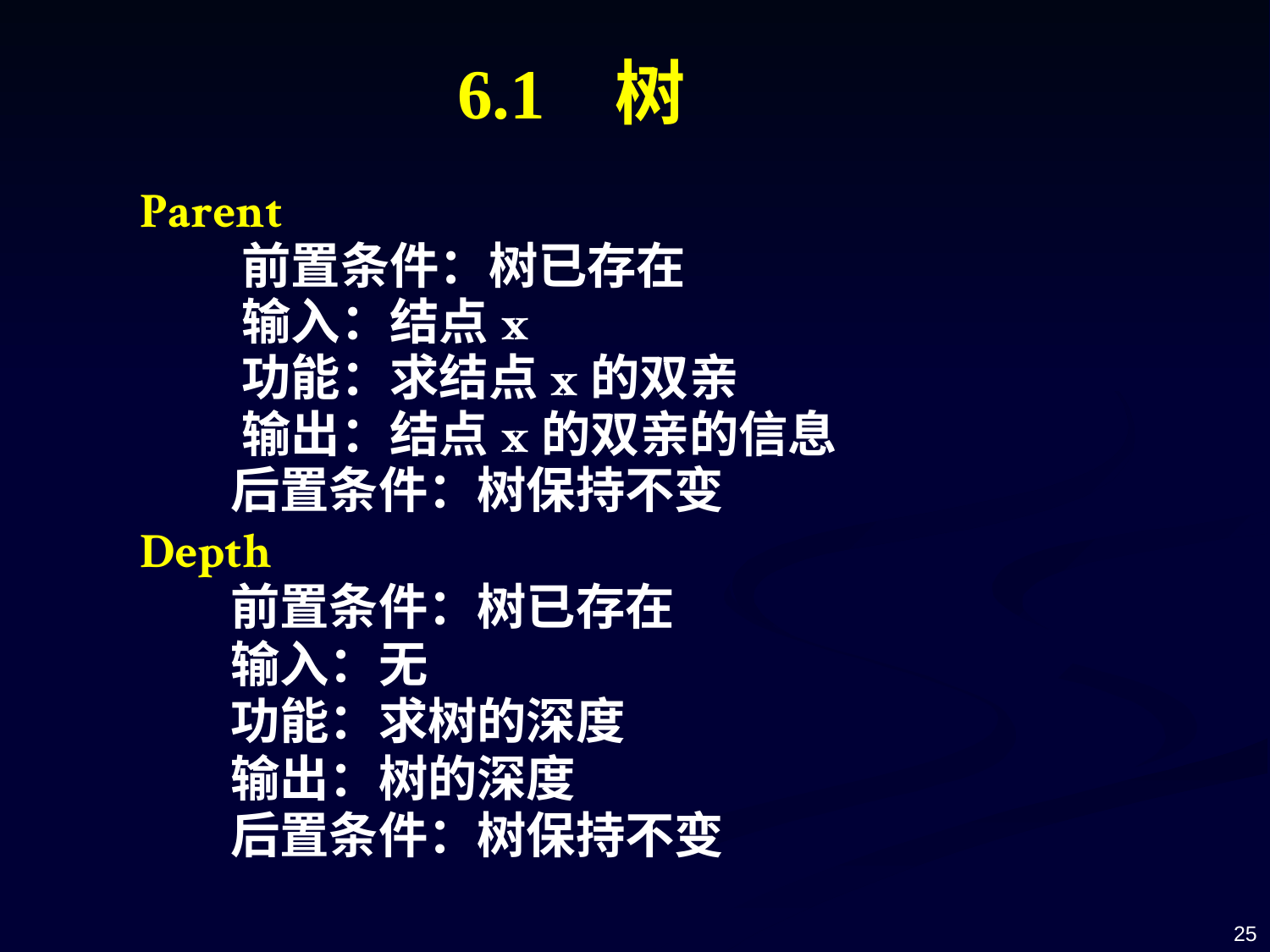

6.1   树
Parent
        前置条件：树已存在
        输入：结点x
        功能：求结点x的双亲
        输出：结点x的双亲的信息
       后置条件：树保持不变
Depth
       前置条件：树已存在
       输入：无
       功能：求树的深度
       输出：树的深度
       后置条件：树保持不变
25